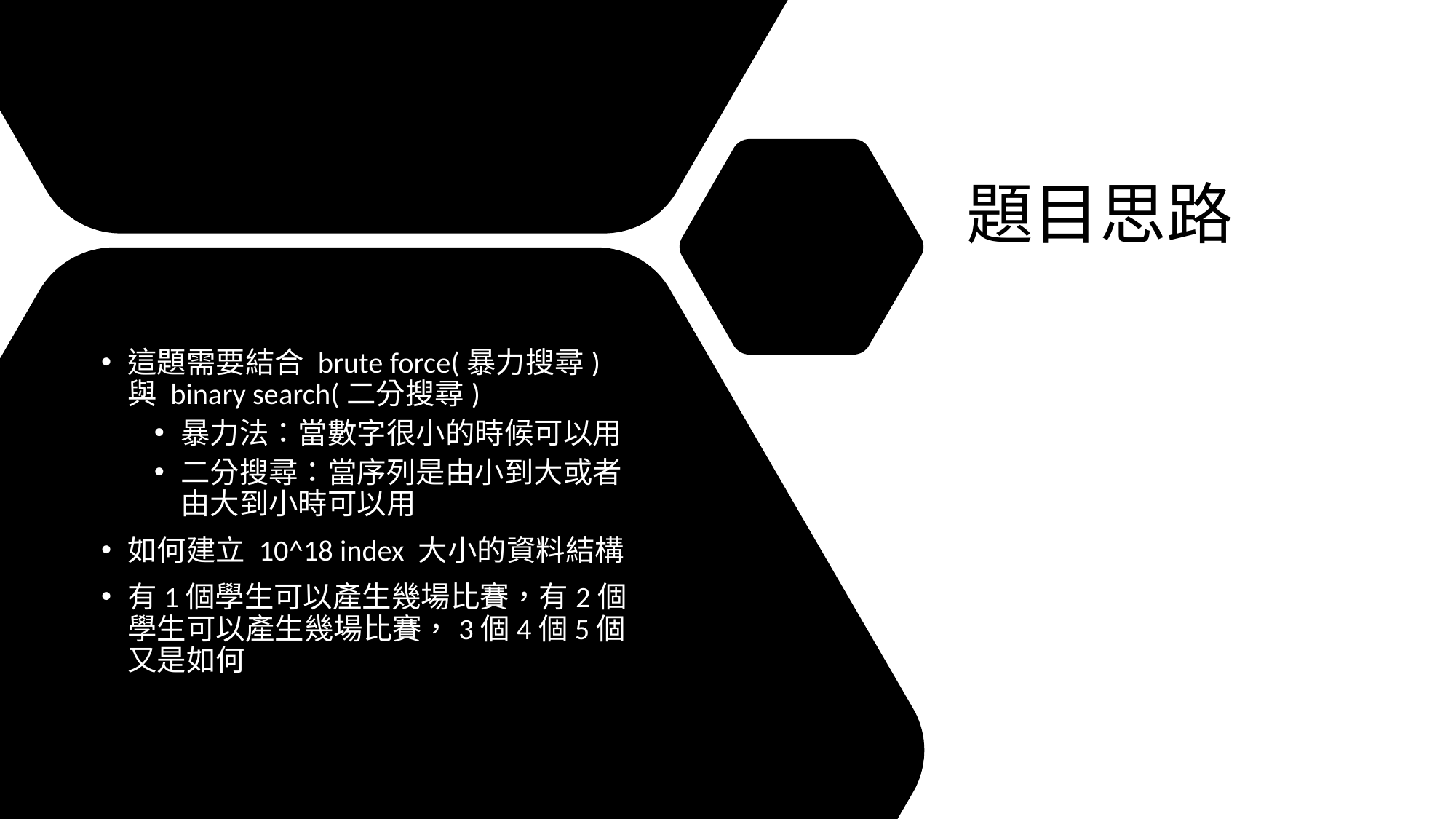

# 題目思路
這題需要結合 brute force(暴力搜尋) 與 binary search(二分搜尋)
暴力法：當數字很小的時候可以用
二分搜尋：當序列是由小到大或者由大到小時可以用
如何建立 10^18 index 大小的資料結構
有1個學生可以產生幾場比賽，有2個學生可以產生幾場比賽，3個4個5個又是如何